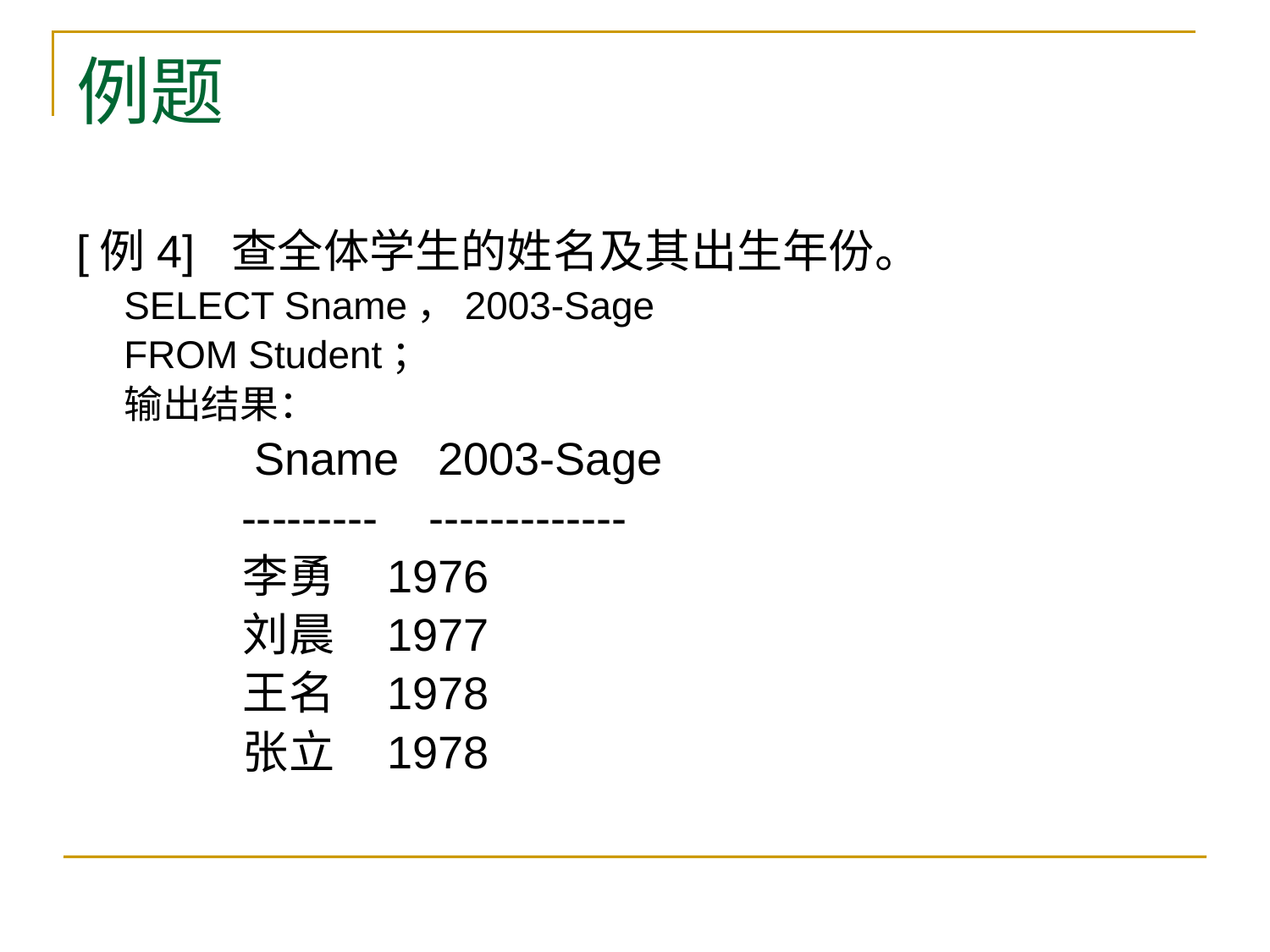

# 例题
[例4]  查全体学生的姓名及其出生年份。
SELECT Sname，2003-Sage
FROM Student；
输出结果：
              Sname   2003-Sage
             ---------    -------------
               李勇    1976
               刘晨    1977
               王名    1978
               张立    1978